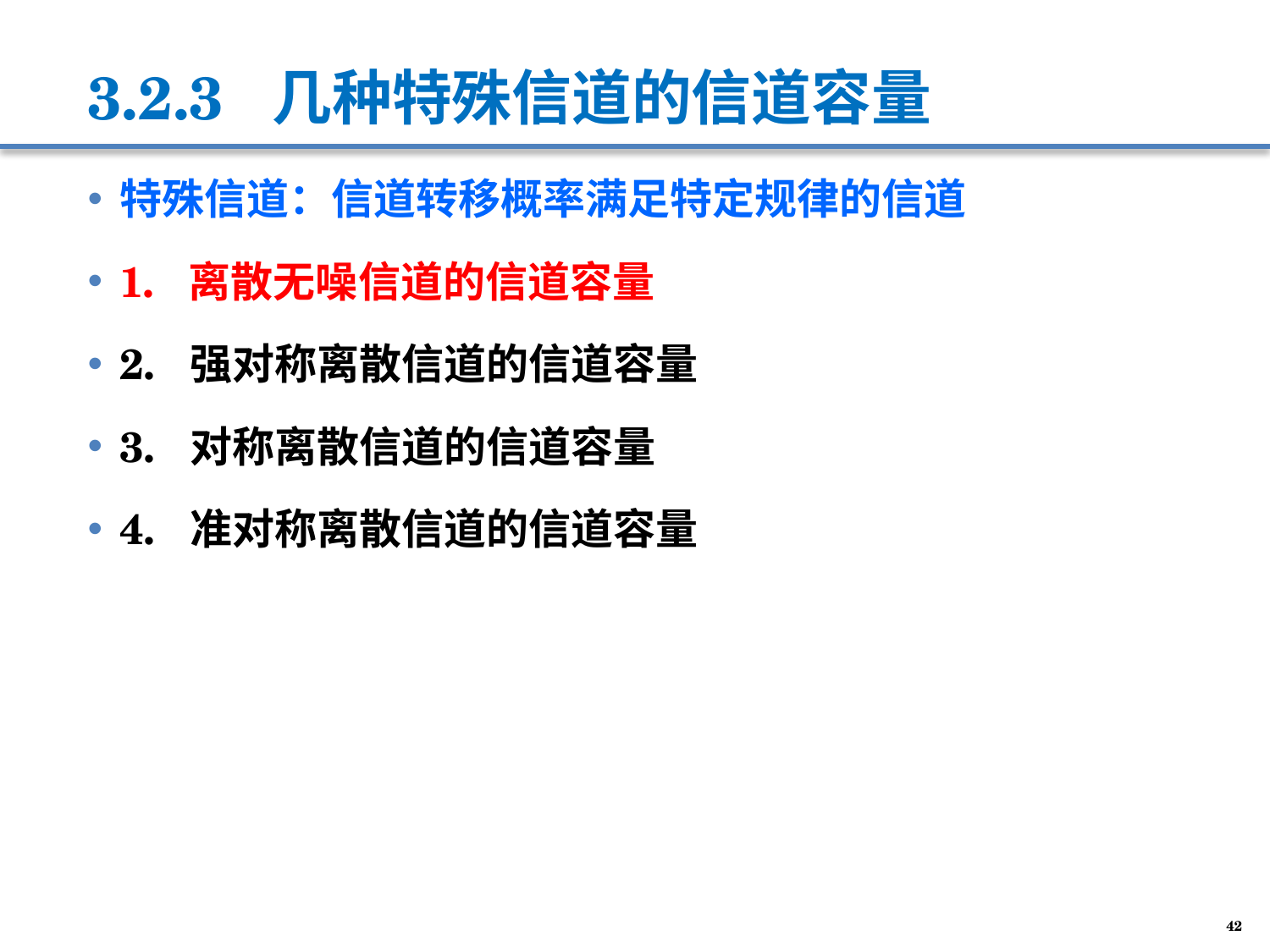

# 3.2.3  几种特殊信道的信道容量
特殊信道：信道转移概率满足特定规律的信道
1.  离散无噪信道的信道容量
2.  强对称离散信道的信道容量
3.  对称离散信道的信道容量
4.  准对称离散信道的信道容量

42